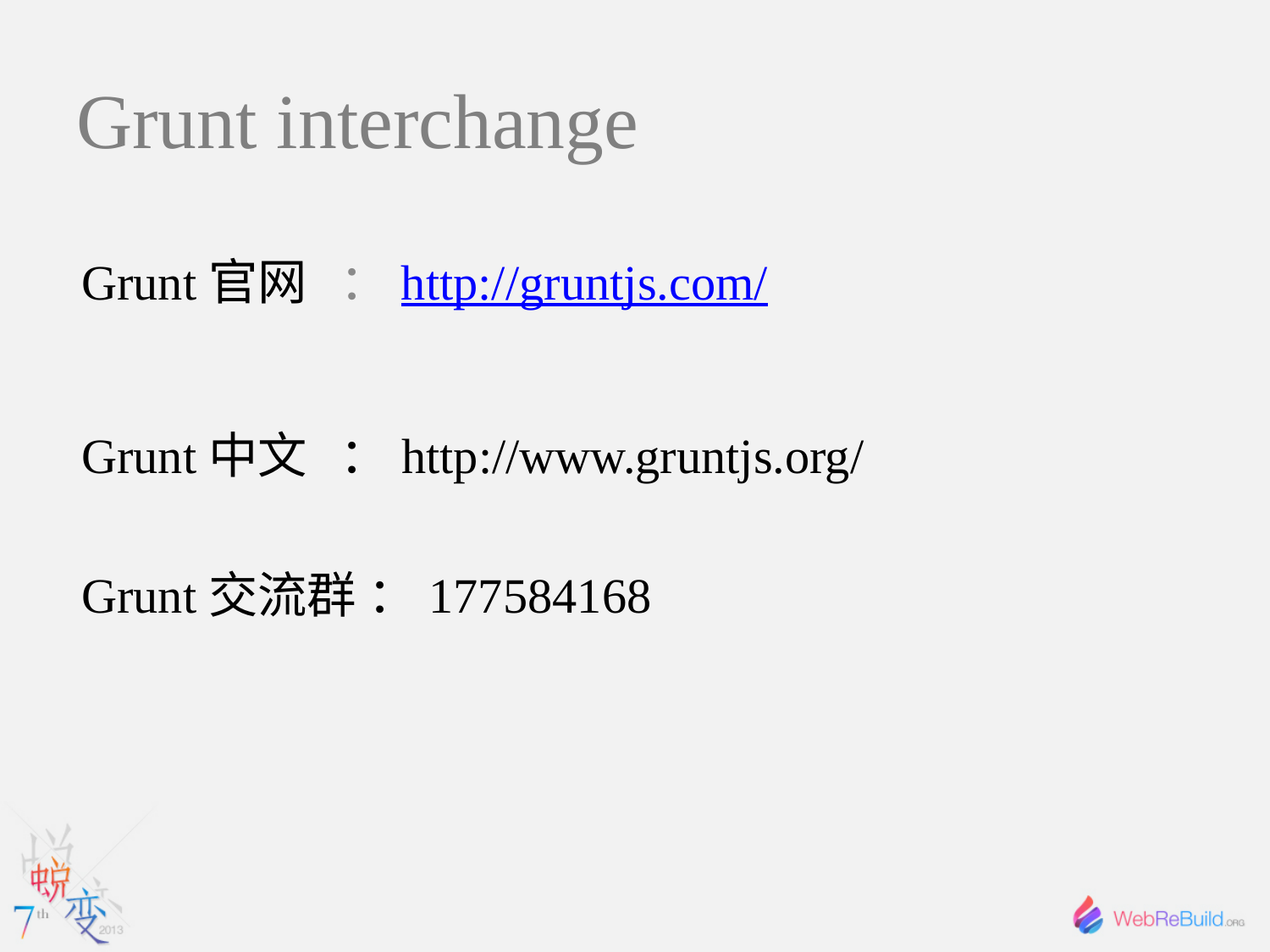

# Grunt interchange
Grunt官网   ：http://gruntjs.com/
Grunt中文   ：http://www.gruntjs.org/
Grunt交流群 ：177584168